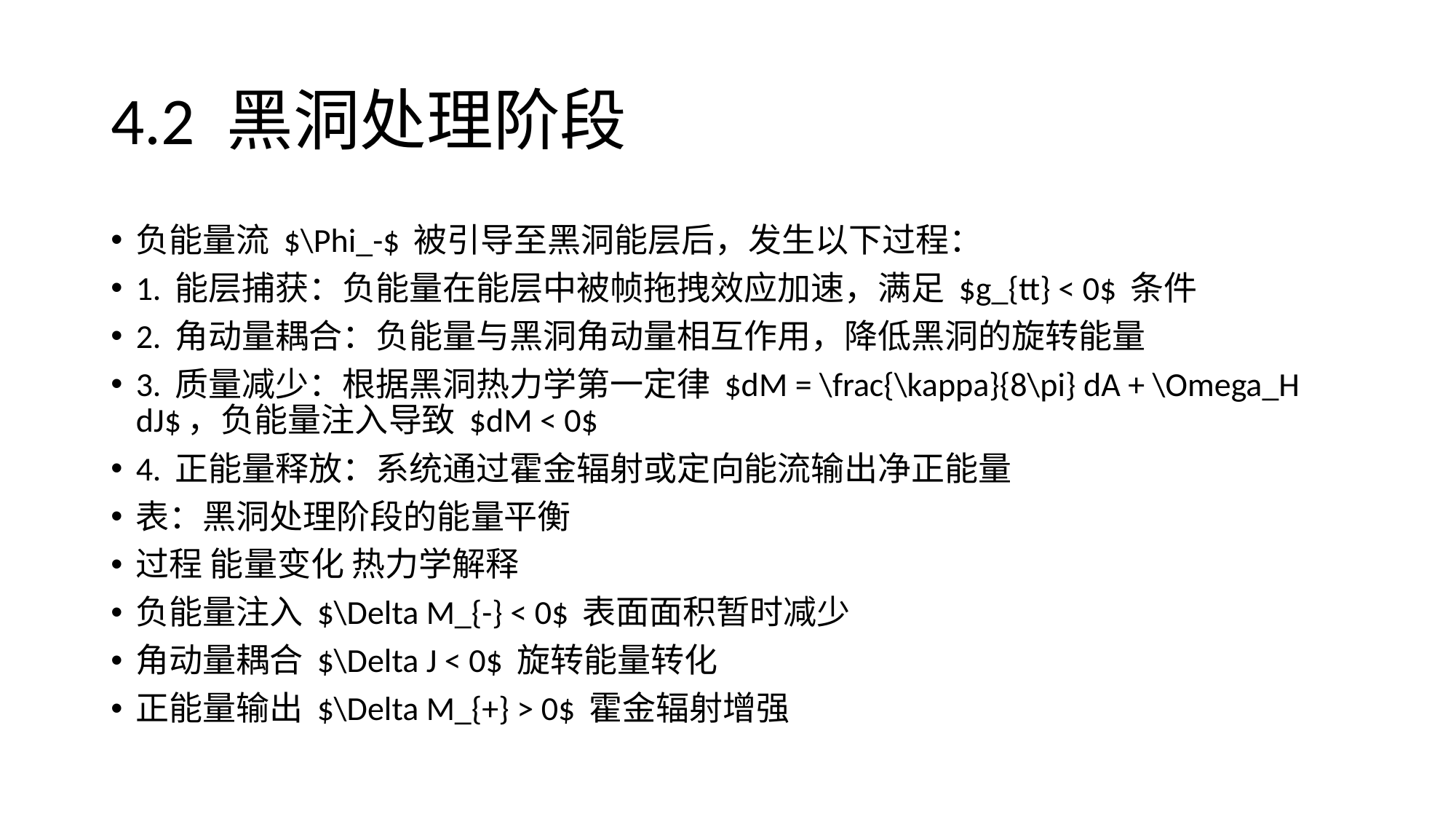

# 4.2 黑洞处理阶段
负能量流 $\Phi_-$ 被引导至黑洞能层后，发生以下过程：
1. 能层捕获：负能量在能层中被帧拖拽效应加速，满足 $g_{tt} < 0$ 条件
2. 角动量耦合：负能量与黑洞角动量相互作用，降低黑洞的旋转能量
3. 质量减少：根据黑洞热力学第一定律 $dM = \frac{\kappa}{8\pi} dA + \Omega_H dJ$，负能量注入导致 $dM < 0$
4. 正能量释放：系统通过霍金辐射或定向能流输出净正能量
表：黑洞处理阶段的能量平衡
过程 能量变化 热力学解释
负能量注入 $\Delta M_{-} < 0$ 表面面积暂时减少
角动量耦合 $\Delta J < 0$ 旋转能量转化
正能量输出 $\Delta M_{+} > 0$ 霍金辐射增强